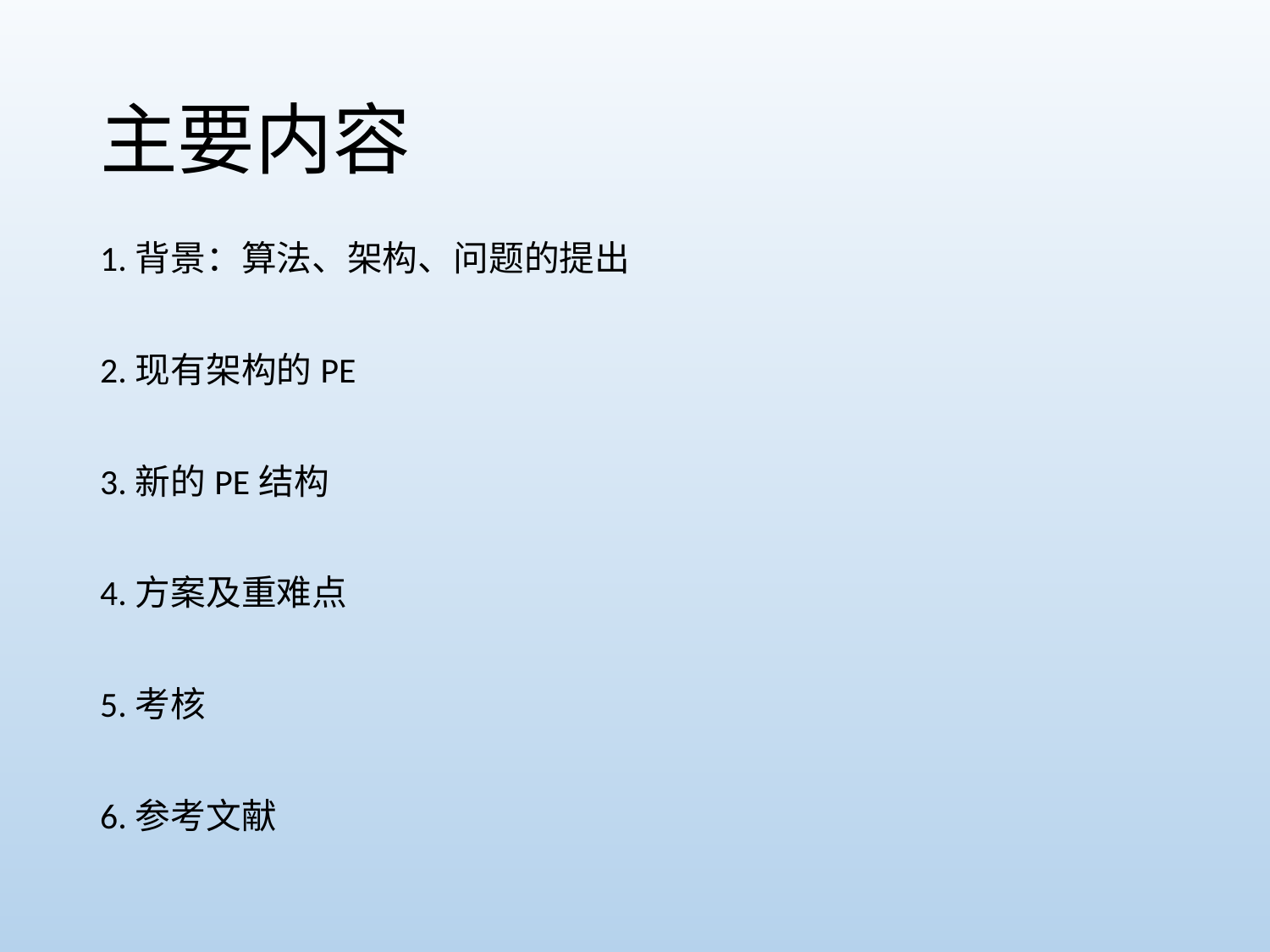

# 主要内容
1.背景：算法、架构、问题的提出

2.现有架构的PE

3.新的PE结构

4.方案及重难点

5.考核

6.参考文献